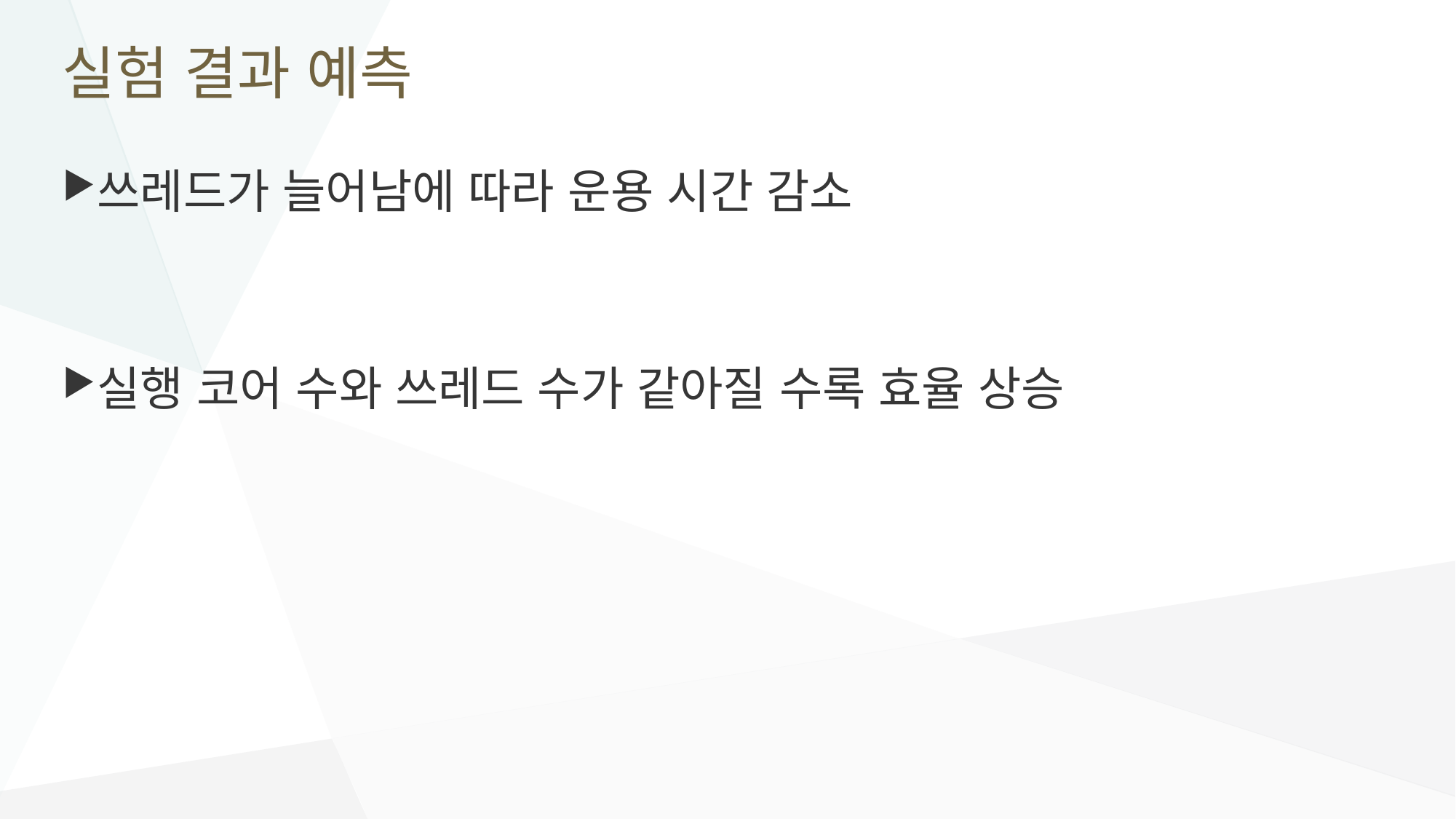

# 실험 결과 예측
쓰레드가 늘어남에 따라 운용 시간 감소

실행 코어 수와 쓰레드 수가 같아질 수록 효율 상승